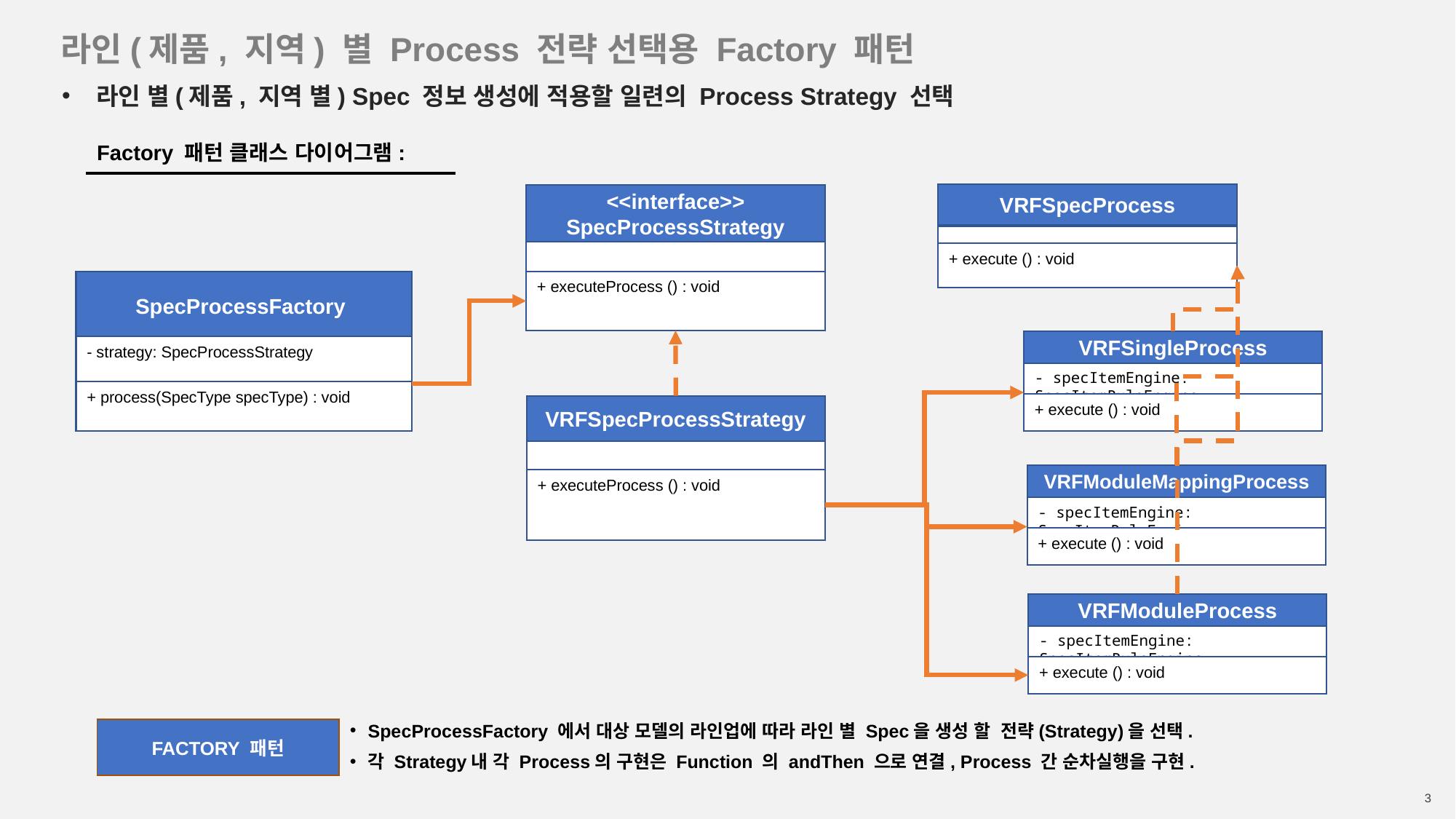

# 라인(제품, 지역) 별 Process 전략 선택용 Factory 패턴
라인 별(제품, 지역 별) Spec 정보 생성에 적용할 일련의 Process Strategy 선택
Factory 패턴 클래스 다이어그램:
VRFSpecProcess
<<interface>>
SpecProcessStrategy

+ execute () : void
+ executeProcess () : void
SpecProcessFactory
VRFSingleProcess
- strategy: SpecProcessStrategy
- specItemEngine: SpecItemRuleEngine
+ process(SpecType specType) : void

+ execute () : void
VRFSpecProcessStrategy

VRFModuleMappingProcess
+ executeProcess () : void
- specItemEngine: SpecItemRuleEngine
+ execute () : void
VRFModuleProcess
- specItemEngine: SpecItemRuleEngine
+ execute () : void
SpecProcessFactory 에서 대상 모델의 라인업에 따라 라인 별 Spec을 생성 할  전략(Strategy)을 선택.
각 Strategy내 각 Process의 구현은 Function 의 andThen 으로 연결, Process 간 순차실행을 구현.
FACTORY 패턴